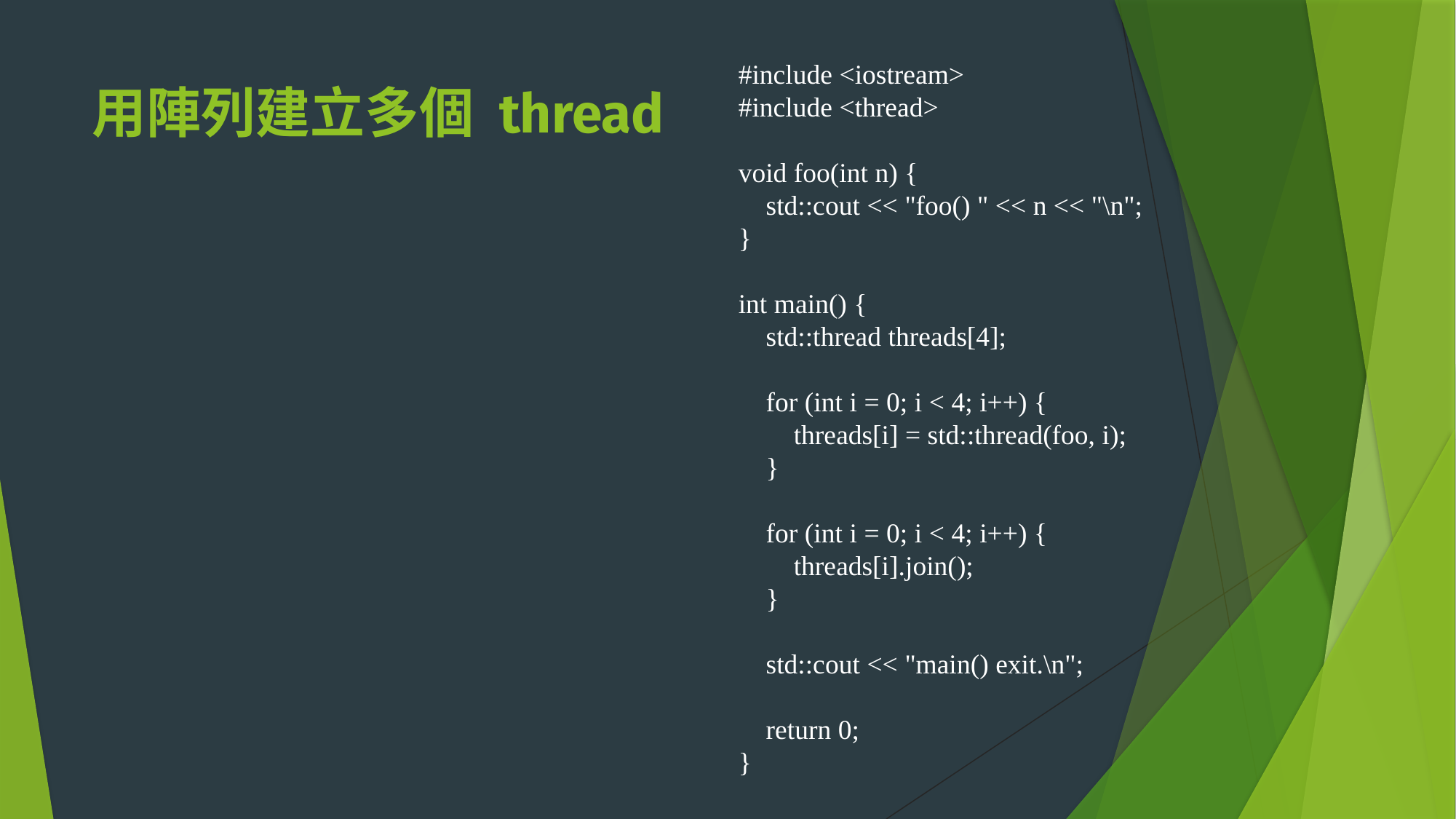

#include <iostream>
#include <thread>

void foo(int n) {
    std::cout << "foo() " << n << "\n";
}

int main() {
    std::thread threads[4];

    for (int i = 0; i < 4; i++) {
        threads[i] = std::thread(foo, i);
    }

    for (int i = 0; i < 4; i++) {
        threads[i].join();
    }

    std::cout << "main() exit.\n";

    return 0;
}
# 用陣列建立多個 thread